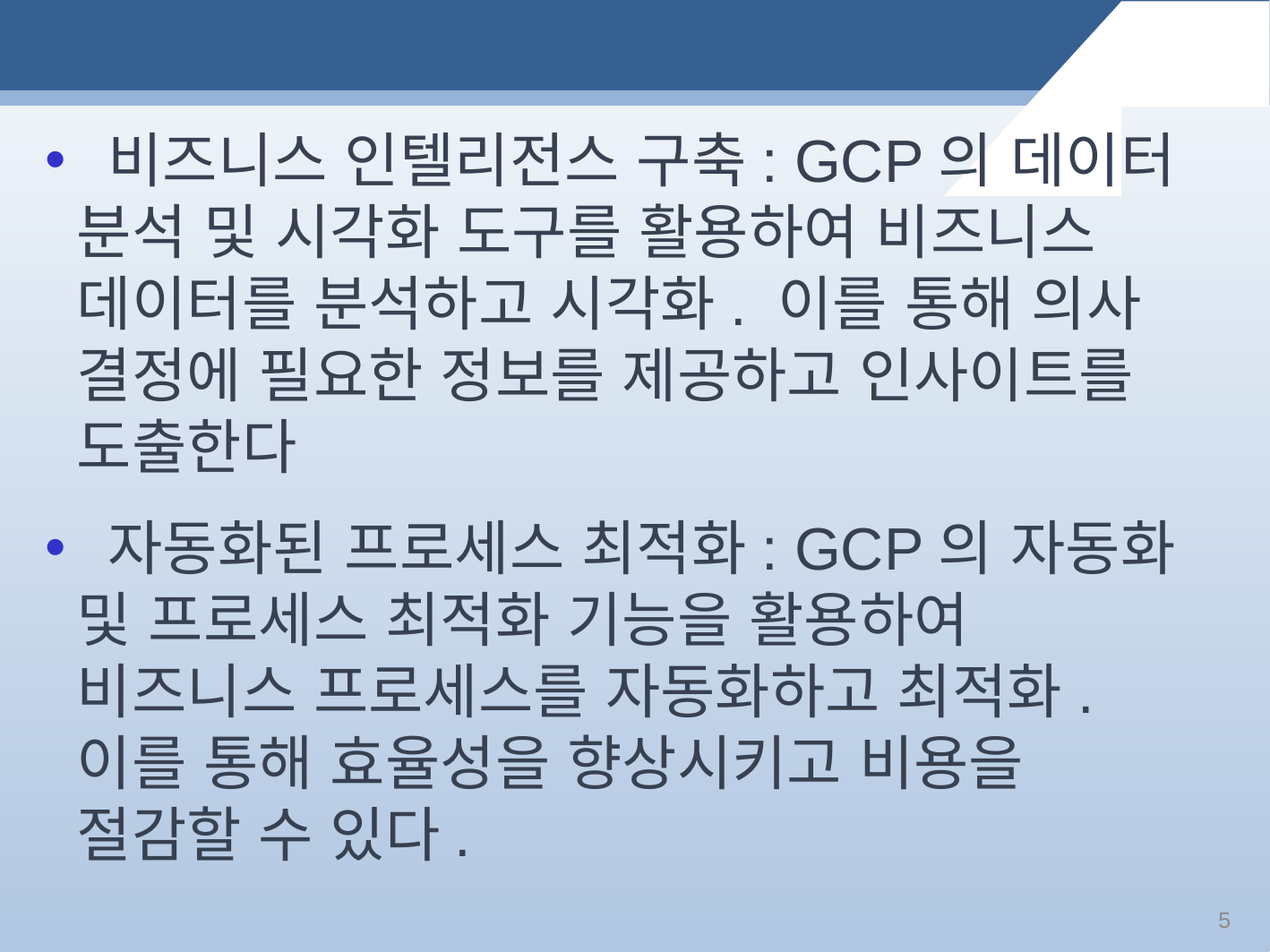

비즈니스 인텔리전스 구축: GCP의 데이터 분석 및 시각화 도구를 활용하여 비즈니스 데이터를 분석하고 시각화. 이를 통해 의사 결정에 필요한 정보를 제공하고 인사이트를 도출한다
 자동화된 프로세스 최적화: GCP의 자동화 및 프로세스 최적화 기능을 활용하여 비즈니스 프로세스를 자동화하고 최적화. 이를 통해 효율성을 향상시키고 비용을 절감할 수 있다.